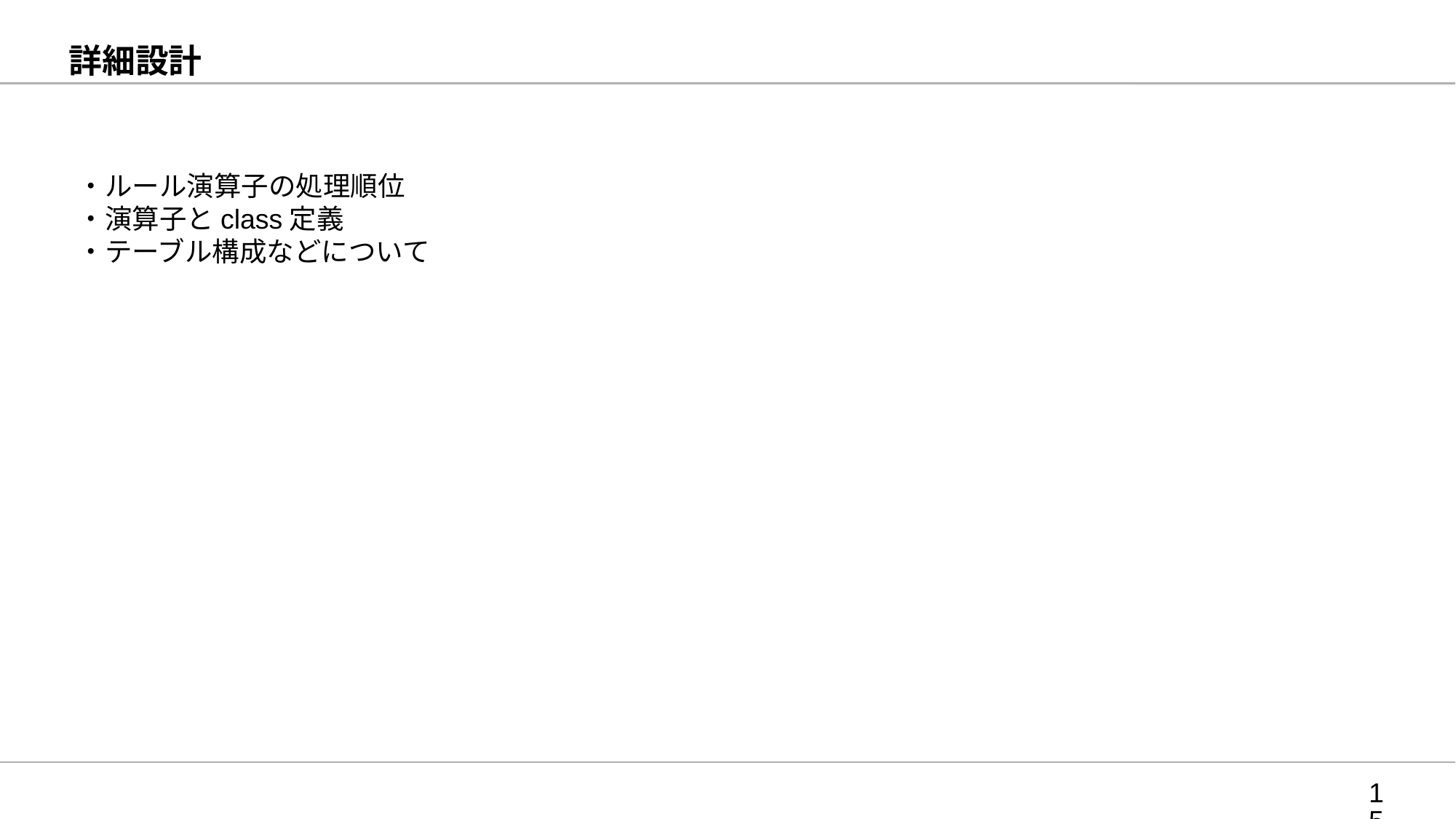

# 詳細設計
※調査用メモ
既存システムのプロパティ値
・ルール演算子の処理順位
・演算子とclass定義
・テーブル構成などについて
SC_MainPDPurpose
15